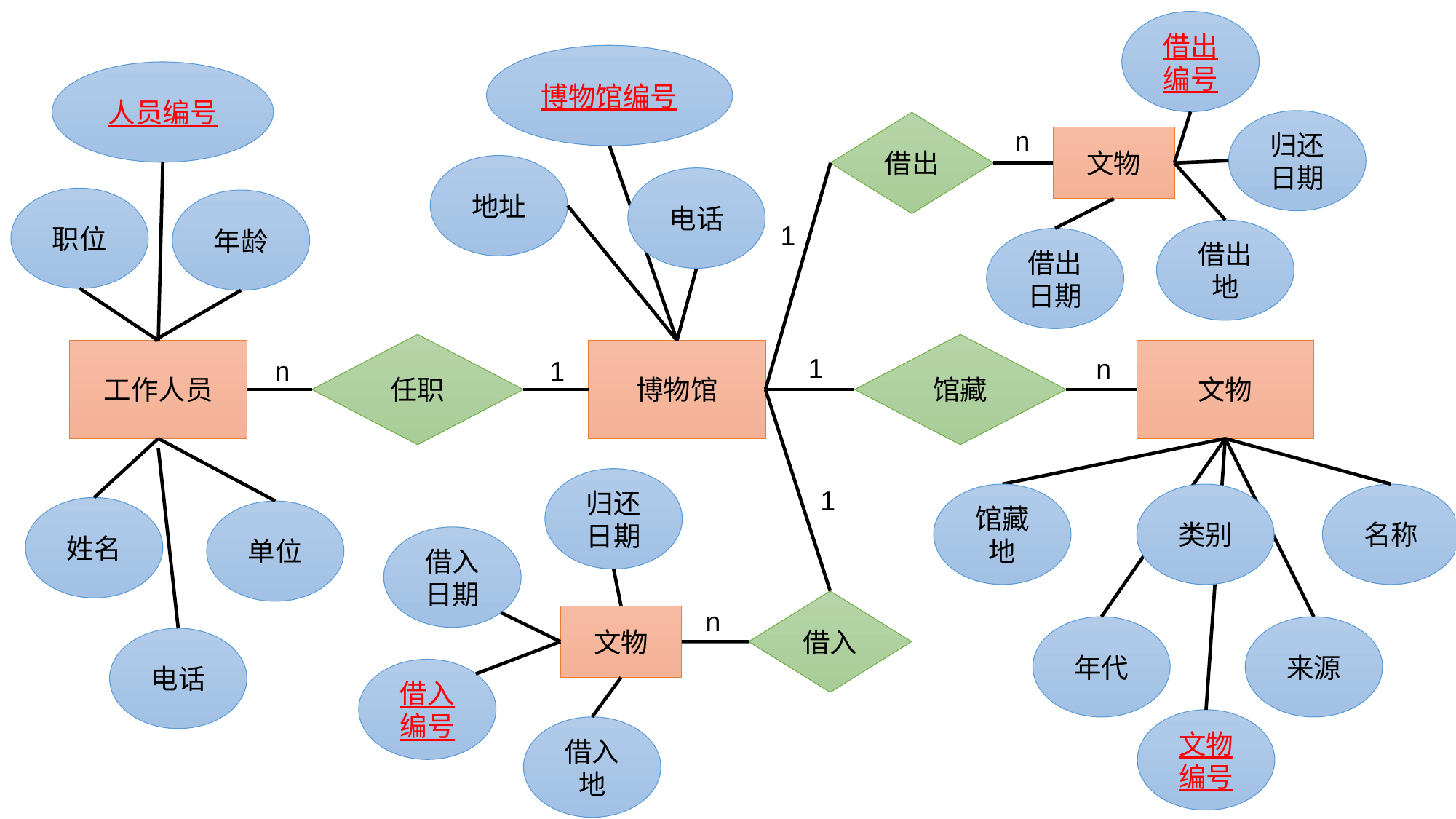

借出编号
博物馆编号
人员编号
归还日期
借出
n
文物
地址
电话
职位
年龄
1
借出地
借出日期
馆藏
任职
工作人员
博物馆
文物
1
n
n
1
归还日期
1
馆藏地
类别
名称
姓名
单位
借入日期
借入
n
文物
年代
来源
电话
借入编号
文物编号
借入地